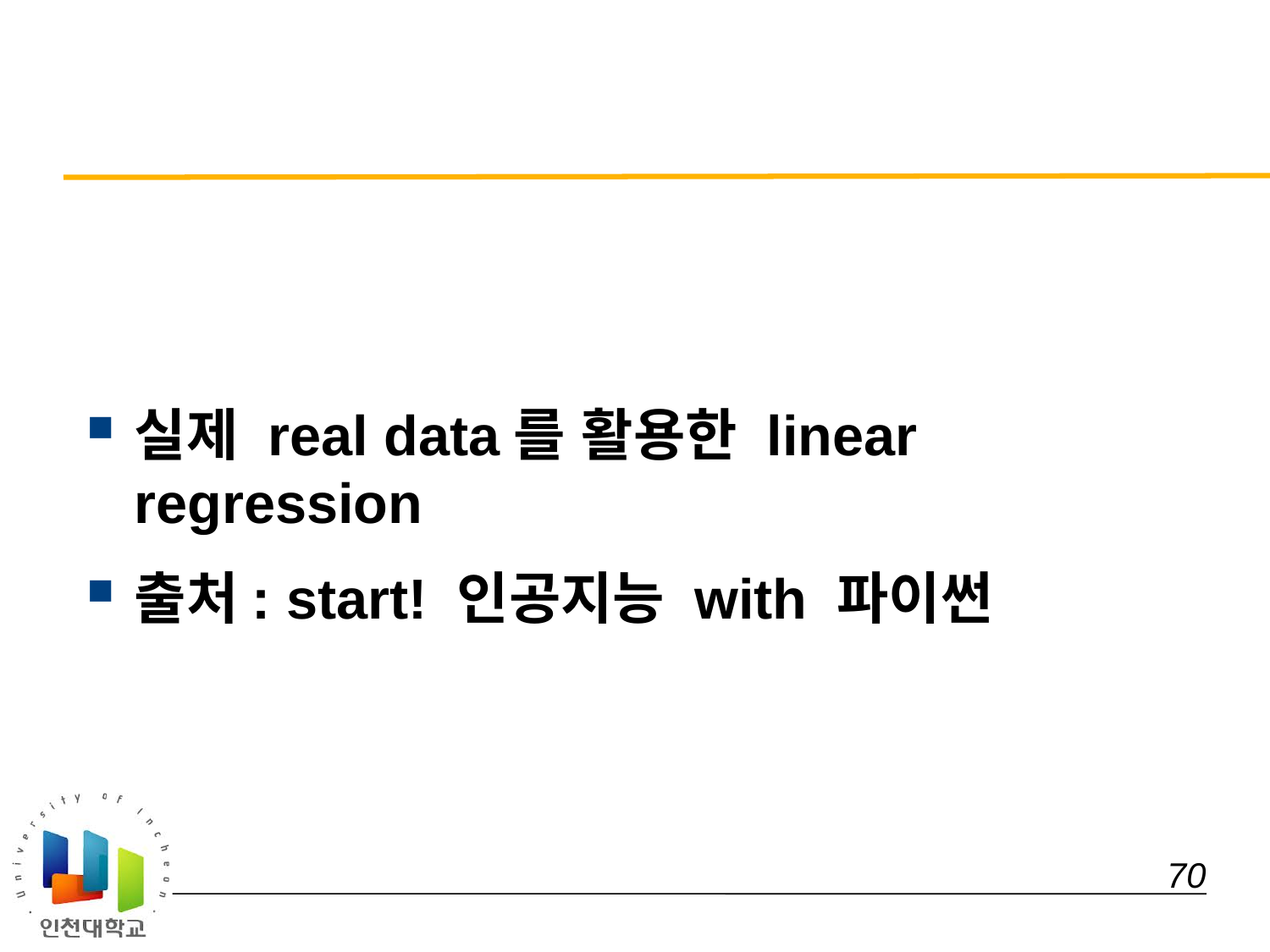

#

실제 real data를 활용한 linear regression
출처: start! 인공지능 with 파이썬
 70